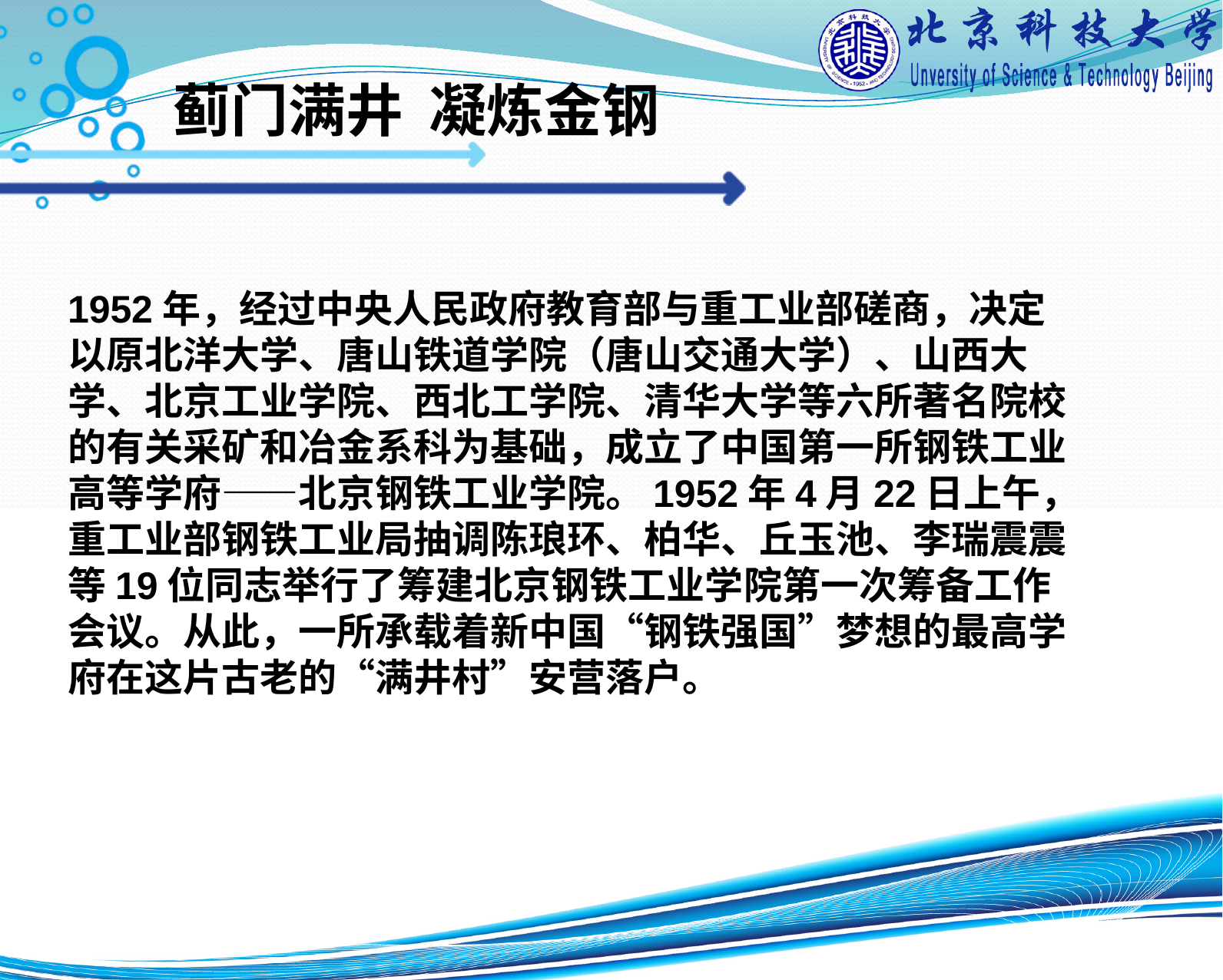

# 蓟门满井  凝炼金钢
1952年，经过中央人民政府教育部与重工业部磋商，决定以原北洋大学、唐山铁道学院（唐山交通大学）、山西大学、北京工业学院、西北工学院、清华大学等六所著名院校的有关采矿和冶金系科为基础，成立了中国第一所钢铁工业高等学府——北京钢铁工业学院。1952年4月22日上午，重工业部钢铁工业局抽调陈琅环、柏华、丘玉池、李瑞震震等19位同志举行了筹建北京钢铁工业学院第一次筹备工作会议。从此，一所承载着新中国“钢铁强国”梦想的最高学府在这片古老的“满井村”安营落户。